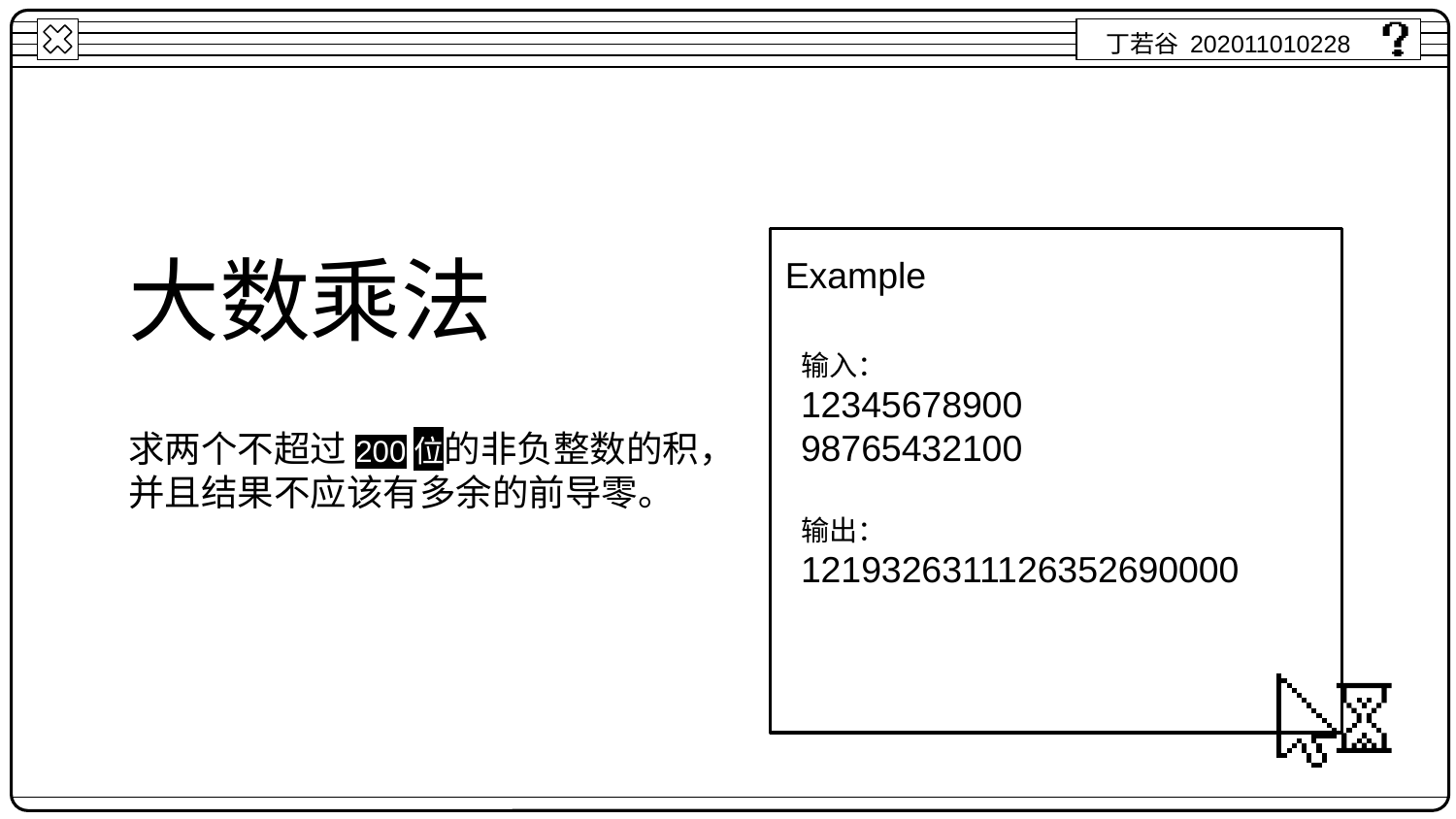

Example

# 大数乘法
输入：
12345678900
98765432100

输出：
1219326311126352690000

求两个不超过200位的非负整数的积，
并且结果不应该有多余的前导零。